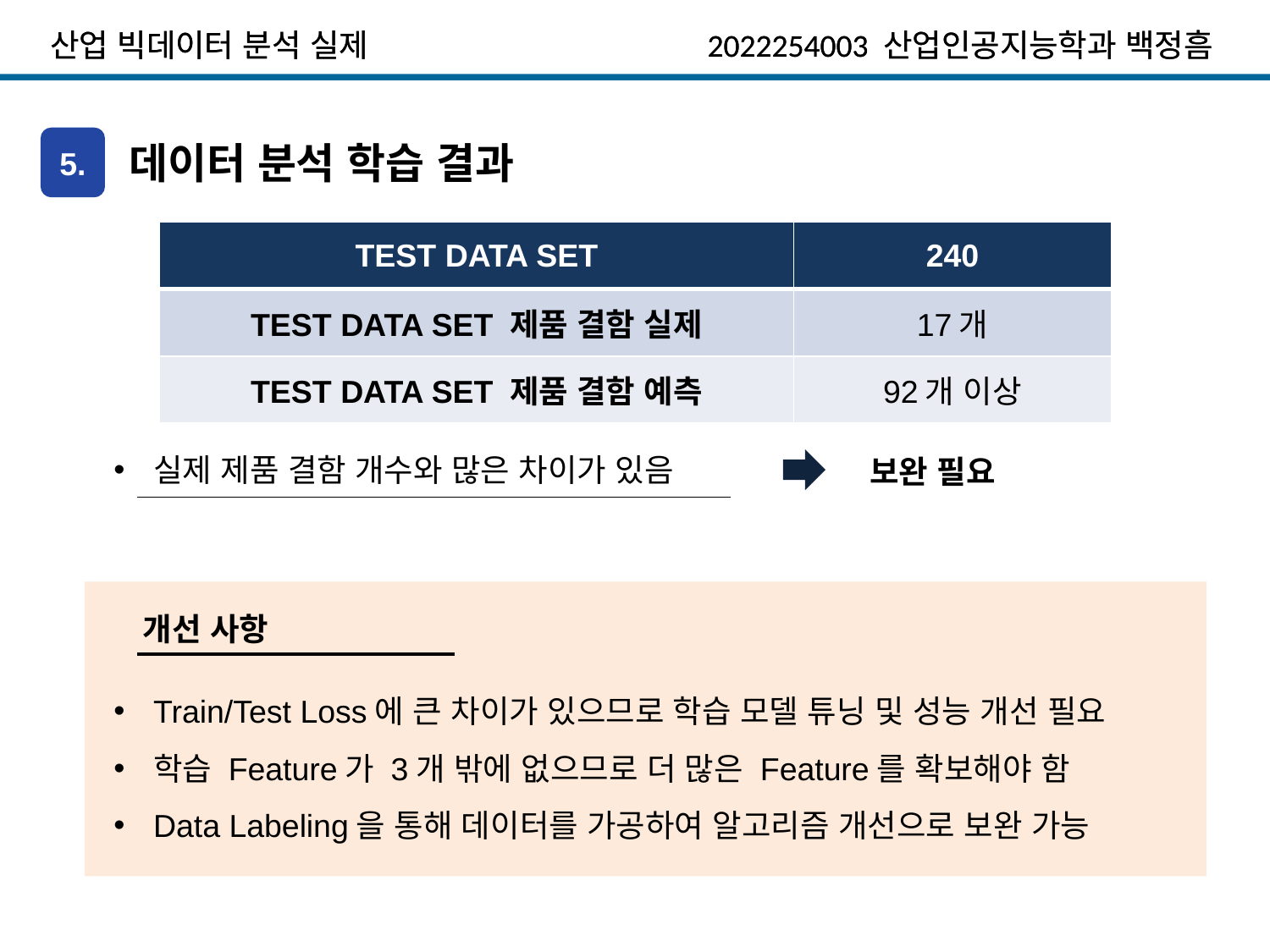

5.
데이터 분석 학습 결과
| TEST DATA SET | 240 |
| --- | --- |
| TEST DATA SET 제품 결함 실제 | 17개 |
| TEST DATA SET 제품 결함 예측 | 92개 이상 |
실제 제품 결함 개수와 많은 차이가 있음
보완 필요

개선 사항
Train/Test Loss에 큰 차이가 있으므로 학습 모델 튜닝 및 성능 개선 필요
학습 Feature가 3개 밖에 없으므로 더 많은 Feature를 확보해야 함
Data Labeling을 통해 데이터를 가공하여 알고리즘 개선으로 보완 가능